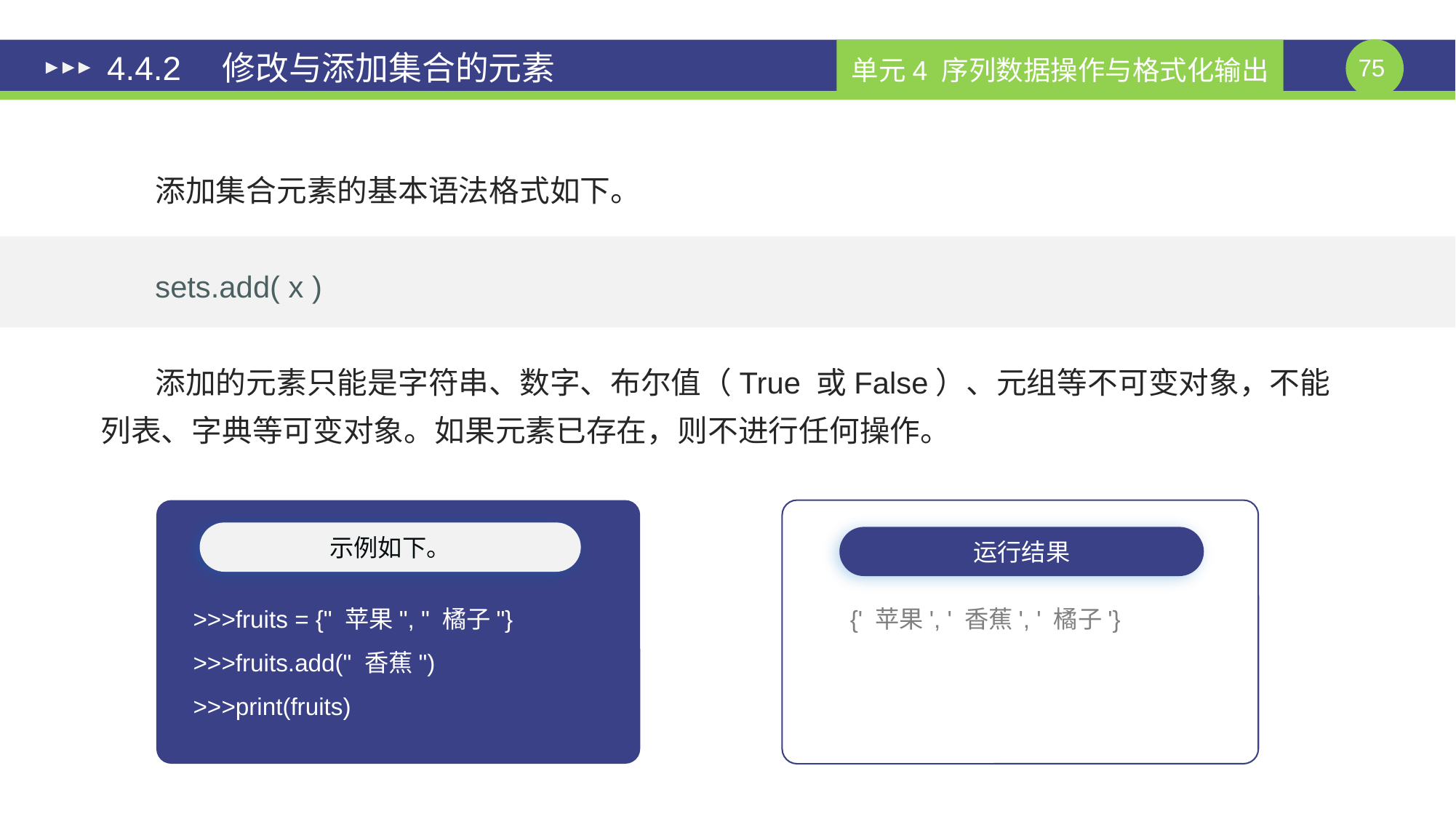

# 4.4.2　修改与添加集合的元素
添加集合元素的基本语法格式如下。

sets.add( x )

添加的元素只能是字符串、数字、布尔值（True 或False）、元组等不可变对象，不能列表、字典等可变对象。如果元素已存在，则不进行任何操作。

示例如下。
运行结果
>>>fruits = {" 苹果", " 橘子"}
>>>fruits.add(" 香蕉")
>>>print(fruits)
{' 苹果', ' 香蕉', ' 橘子'}